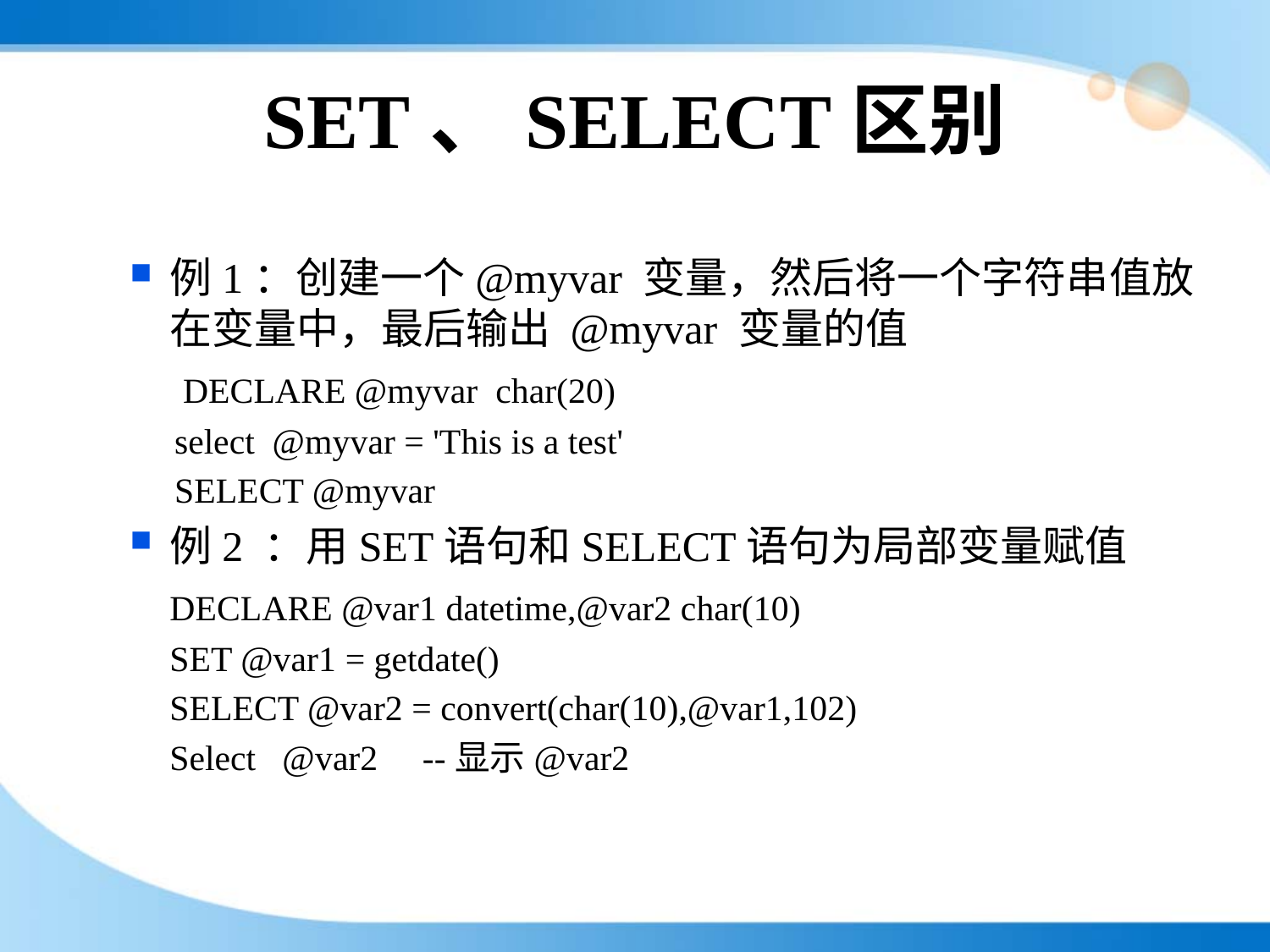

# SET、SELECT区别
例1：创建一个@myvar 变量，然后将一个字符串值放在变量中，最后输出 @myvar 变量的值
     DECLARE @myvar  char(20)
     select  @myvar = 'This is a test'
     SELECT @myvar
例2 ：用SET语句和SELECT语句为局部变量赋值
	DECLARE @var1 datetime,@var2 char(10)
	SET @var1 = getdate()
	SELECT @var2 = convert(char(10),@var1,102)
	Select   @var2     --显示@var2